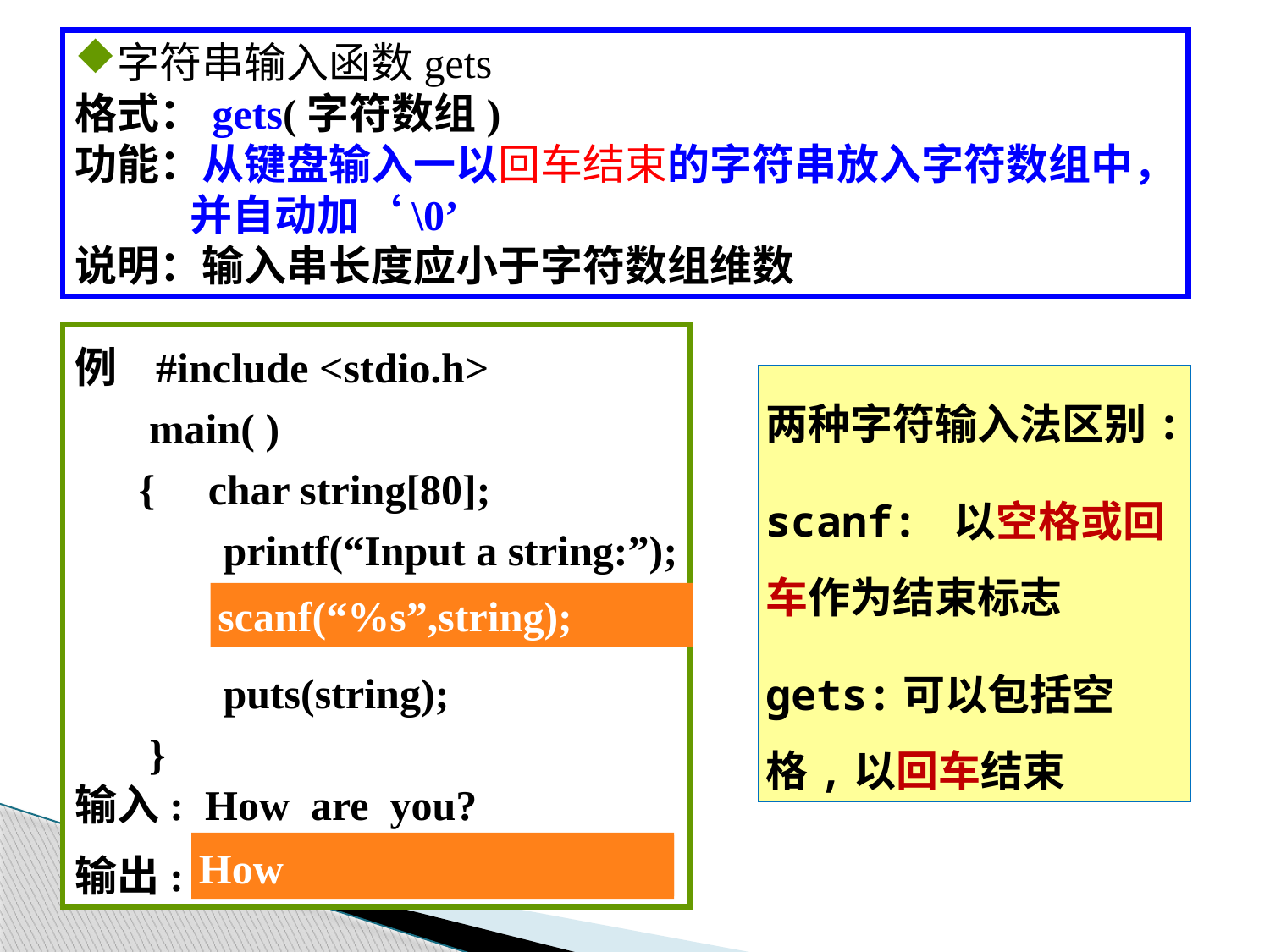

字符串输入函数gets
格式：gets(字符数组)
功能：从键盘输入一以回车结束的字符串放入字符数组中，
           并自动加‘\0’
说明：输入串长度应小于字符数组维数
例   #include <stdio.h>
       main( )
      {     char string[80];
              printf(“Input a string:”);
              gets(string);
              puts(string);
       }
输入:  How  are  you?
输出:
两种字符输入法区别:
scanf: 以空格或回车作为结束标志
gets:可以包括空格,以回车结束
scanf(“%s”,string);
How are you?
How